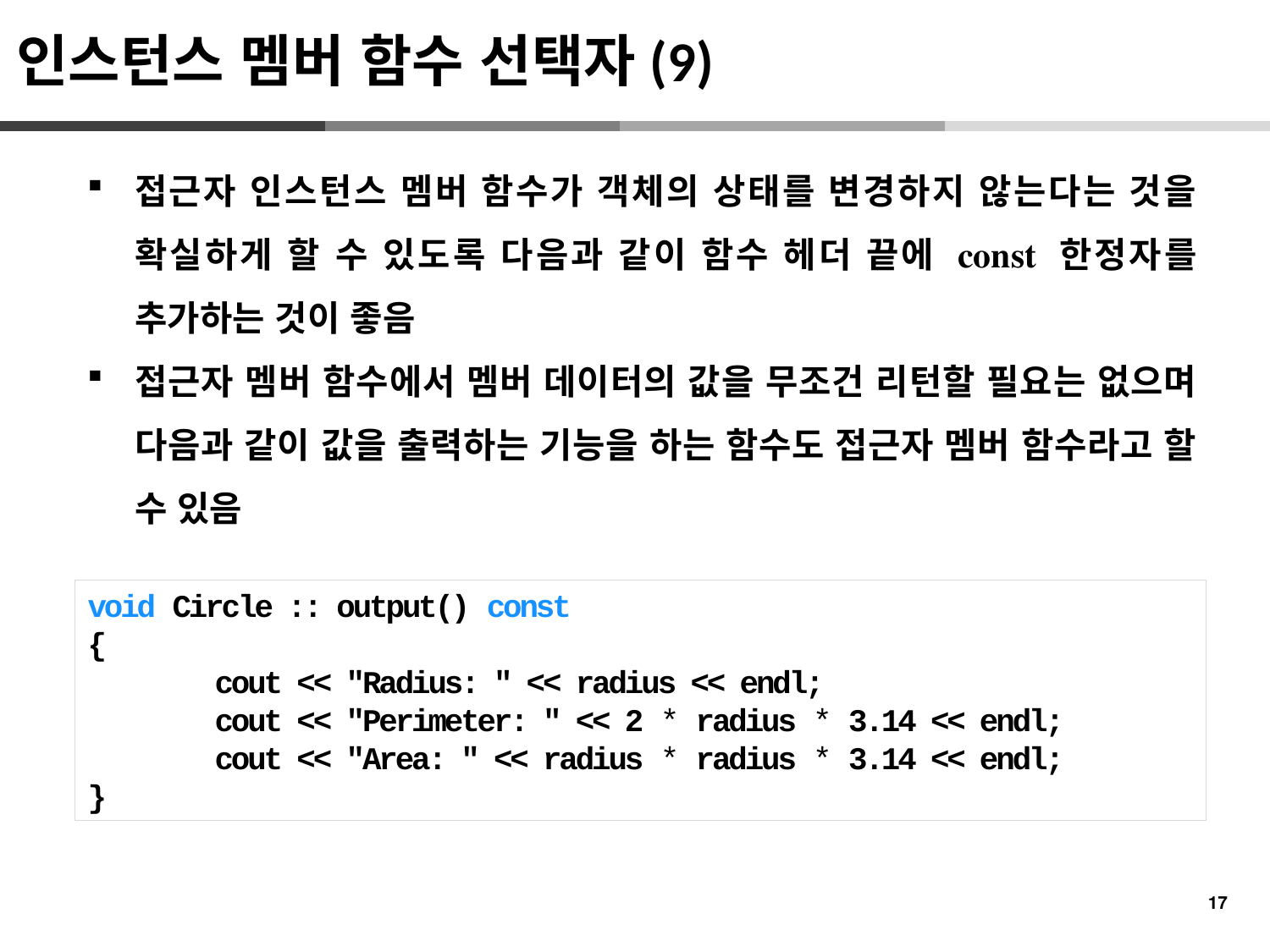

인스턴스 멤버 함수 선택자(9)
접근자 인스턴스 멤버 함수가 객체의 상태를 변경하지 않는다는 것을 확실하게 할 수 있도록 다음과 같이 함수 헤더 끝에 const 한정자를 추가하는 것이 좋음
접근자 멤버 함수에서 멤버 데이터의 값을 무조건 리턴할 필요는 없으며 다음과 같이 값을 출력하는 기능을 하는 함수도 접근자 멤버 함수라고 할 수 있음
void Circle :: output() const
{
	cout << "Radius: " << radius << endl;
	cout << "Perimeter: " << 2 * radius * 3.14 << endl;
	cout << "Area: " << radius * radius * 3.14 << endl;
}